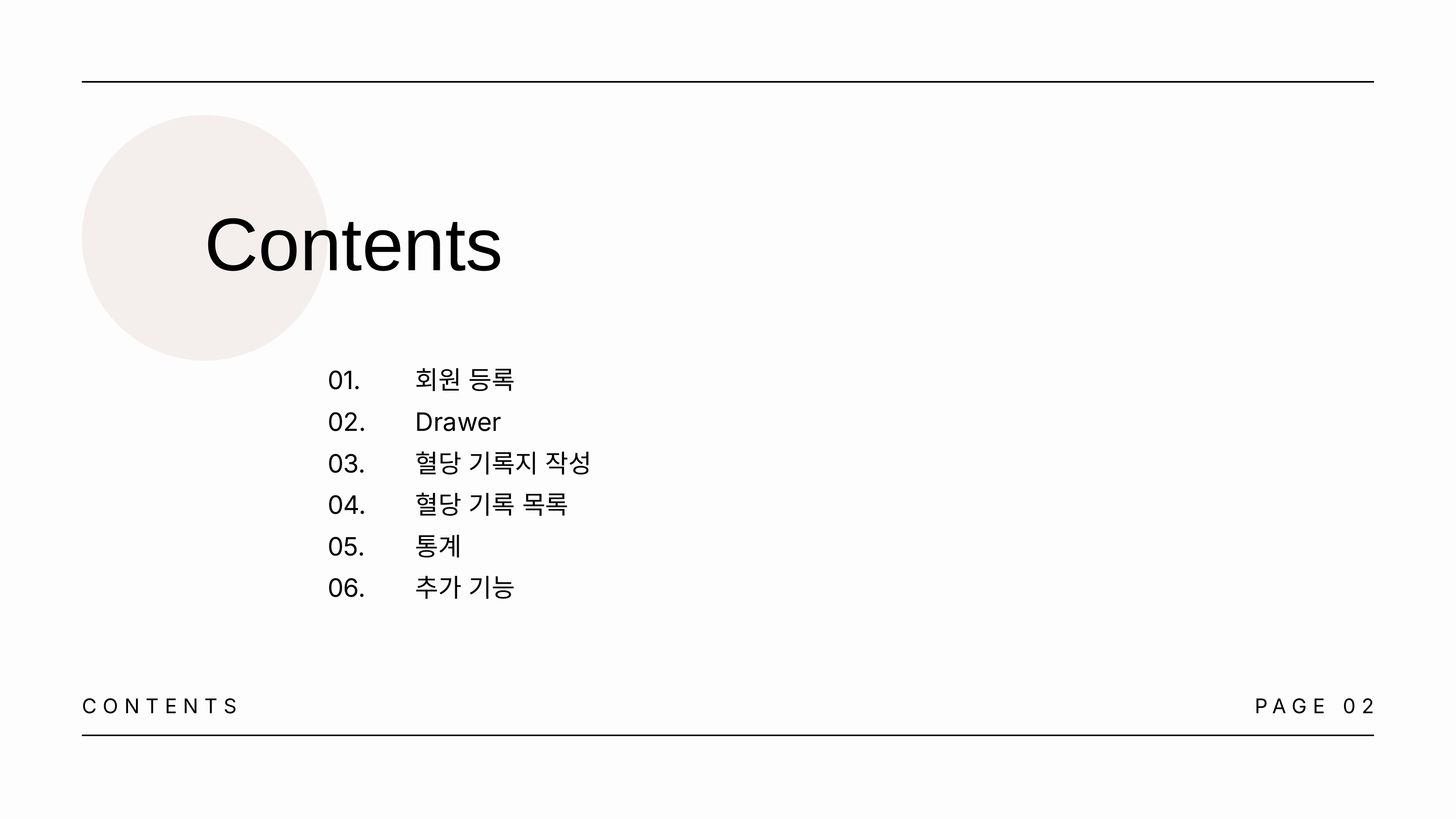

Contents
01.
회원 등록
02.
Drawer
03.
혈당 기록지 작성
04.
혈당 기록 목록
05.
통계
06.
추가 기능
CONTENTS
PAGE 02